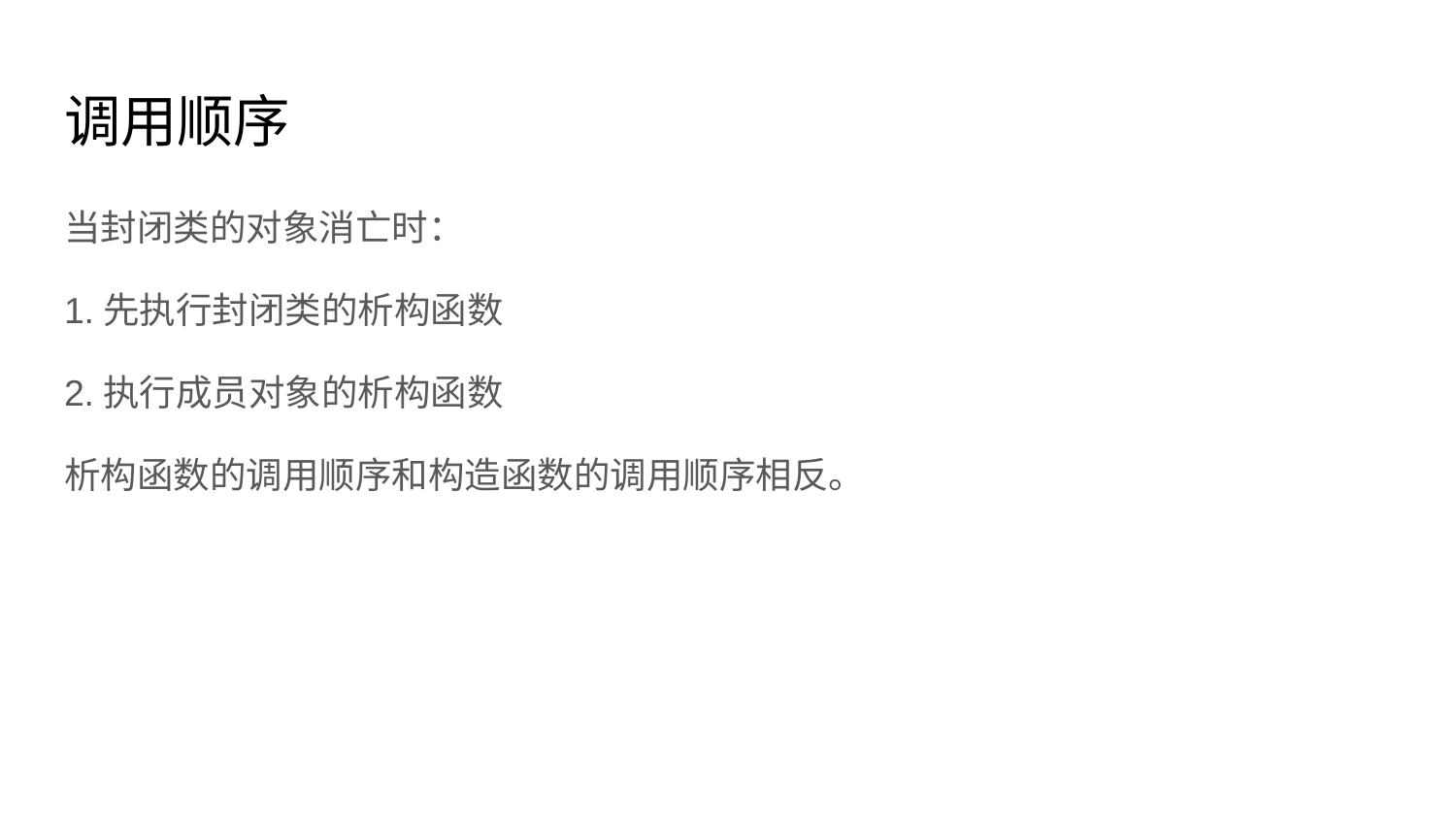

# 调用顺序
当封闭类的对象消亡时：
1.先执行封闭类的析构函数
2.执行成员对象的析构函数
析构函数的调用顺序和构造函数的调用顺序相反。